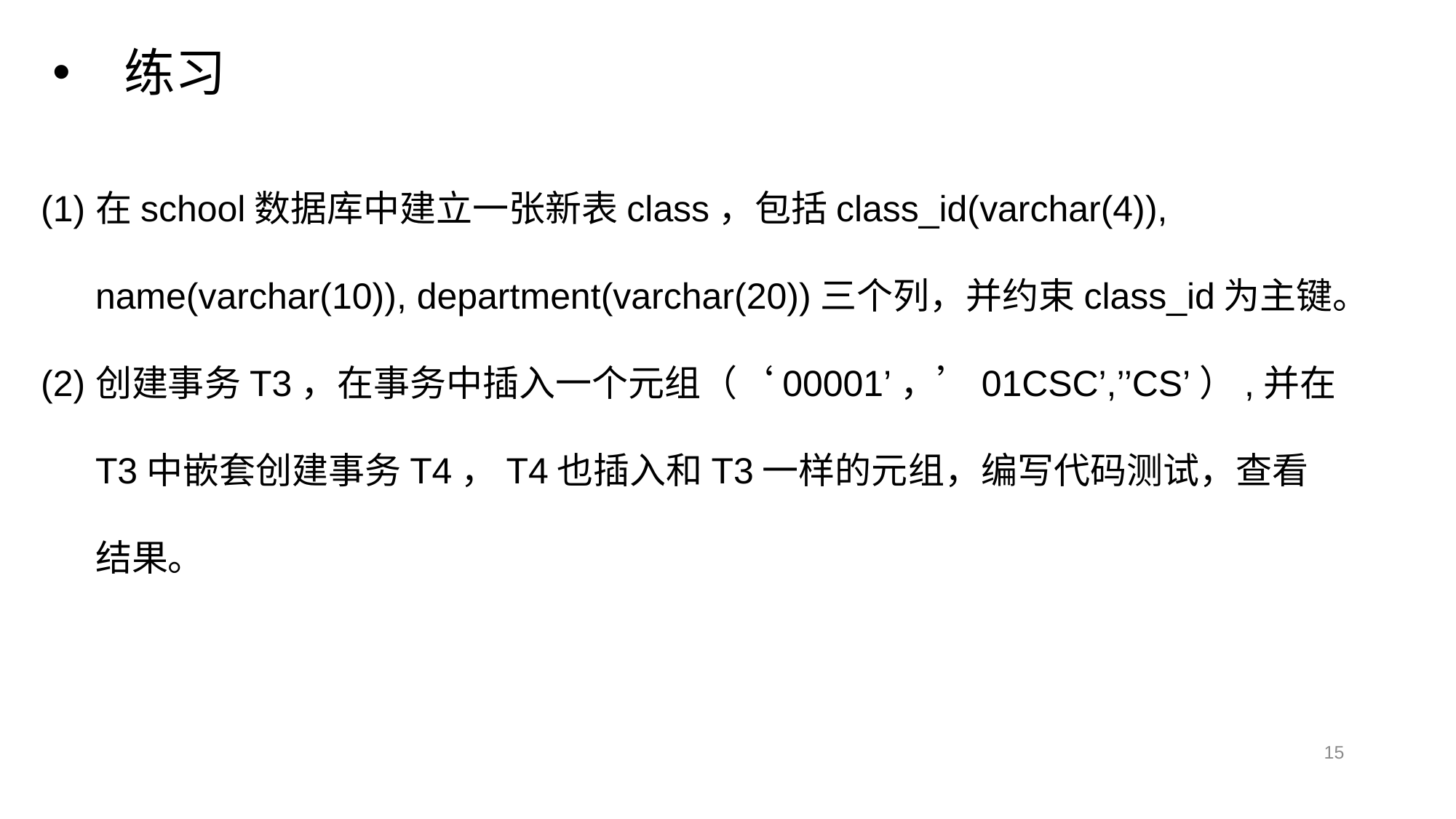

# 练习
在school数据库中建立一张新表class，包括class_id(varchar(4)), name(varchar(10)), department(varchar(20))三个列，并约束class_id为主键。
创建事务T3，在事务中插入一个元组（‘00001’，’01CSC’,’’CS’）,并在T3中嵌套创建事务T4，T4也插入和T3一样的元组，编写代码测试，查看结果。
15